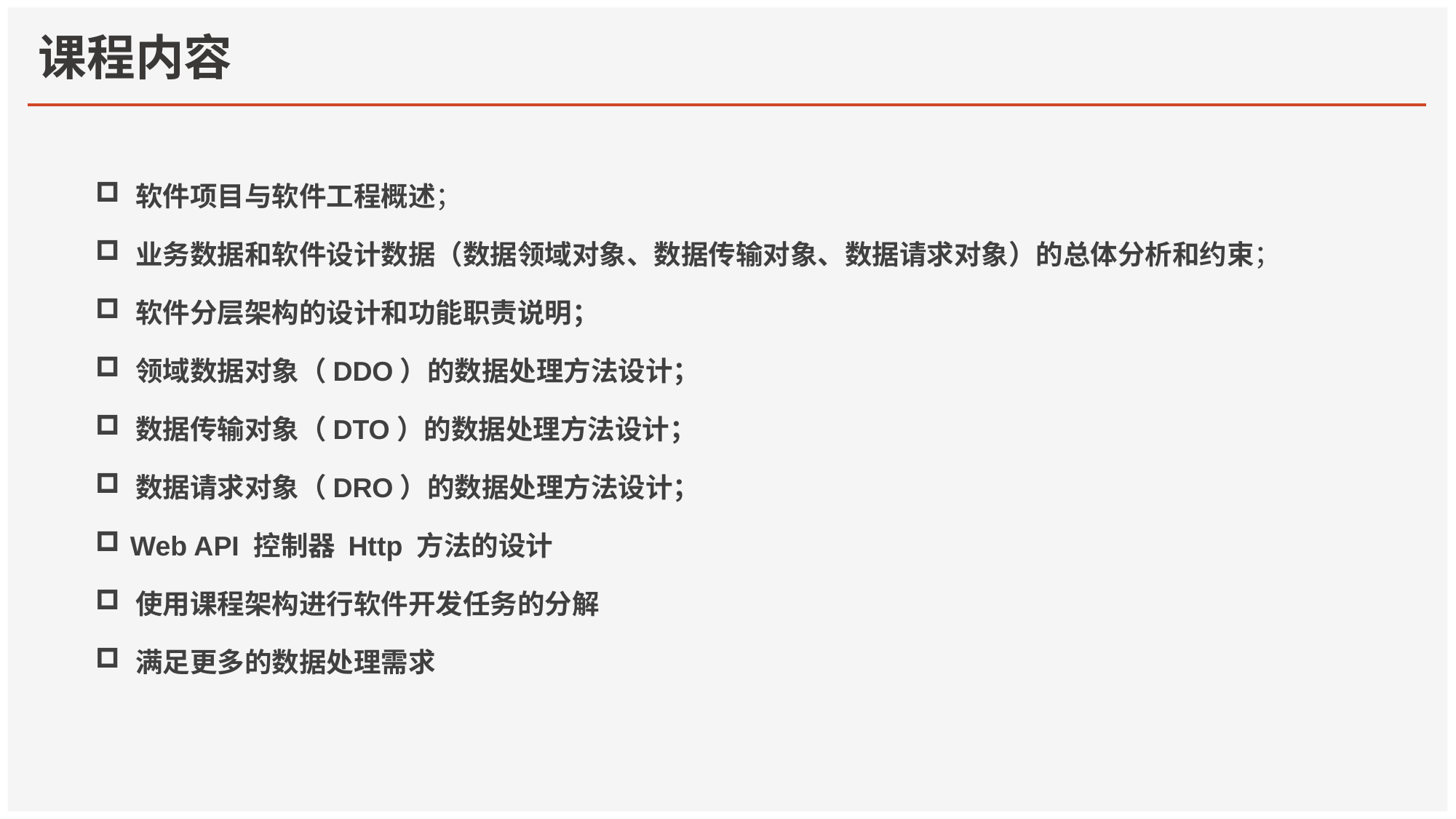

# 课程内容
 软件项目与软件工程概述；
 业务数据和软件设计数据（数据领域对象、数据传输对象、数据请求对象）的总体分析和约束；
 软件分层架构的设计和功能职责说明；
 领域数据对象（DDO）的数据处理方法设计；
 数据传输对象（DTO）的数据处理方法设计；
 数据请求对象（DRO）的数据处理方法设计；
 Web API 控制器 Http 方法的设计
 使用课程架构进行软件开发任务的分解
 满足更多的数据处理需求